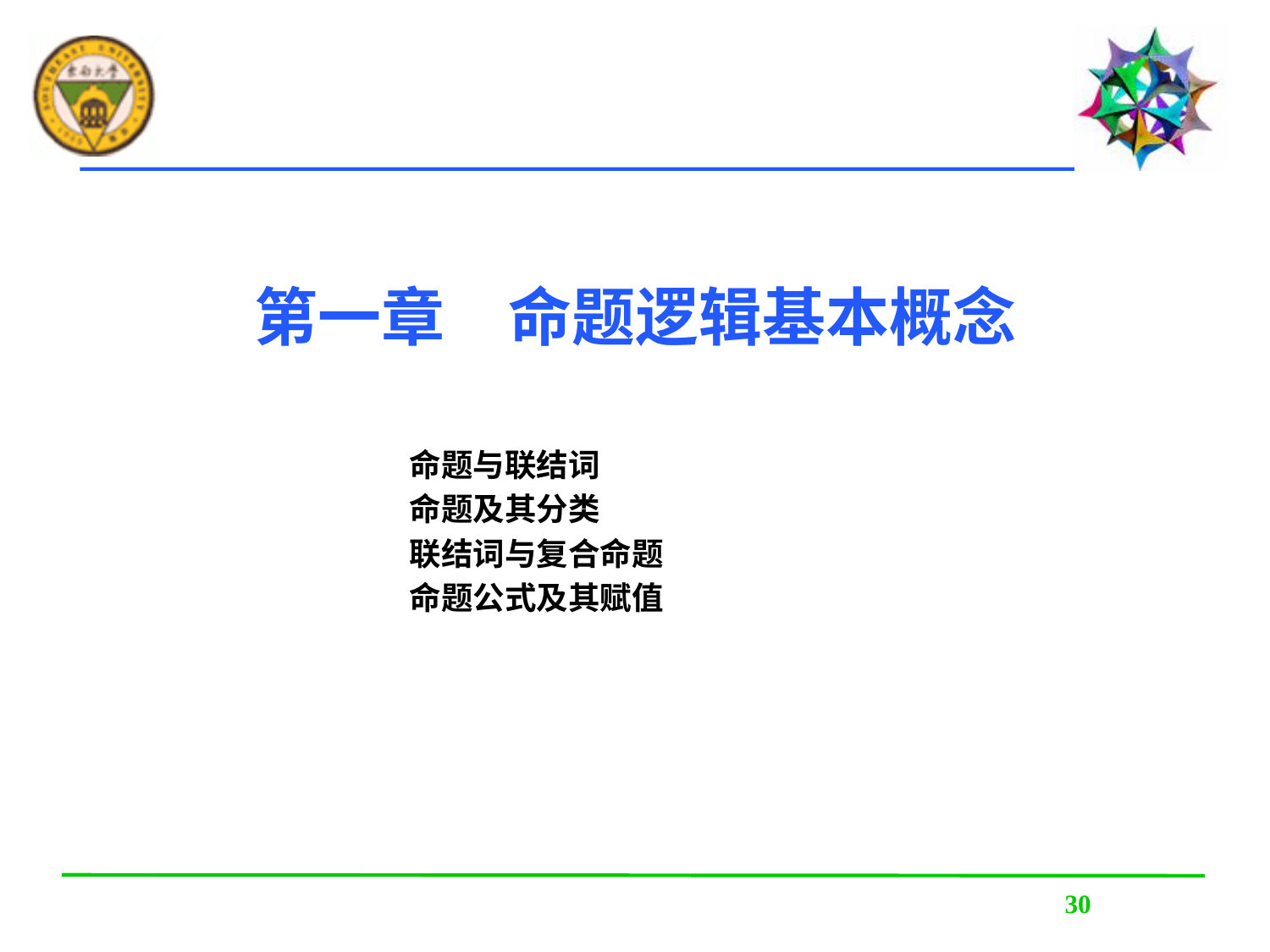

# 第一章　命题逻辑基本概念
命题与联结词
命题及其分类
联结词与复合命题
命题公式及其赋值